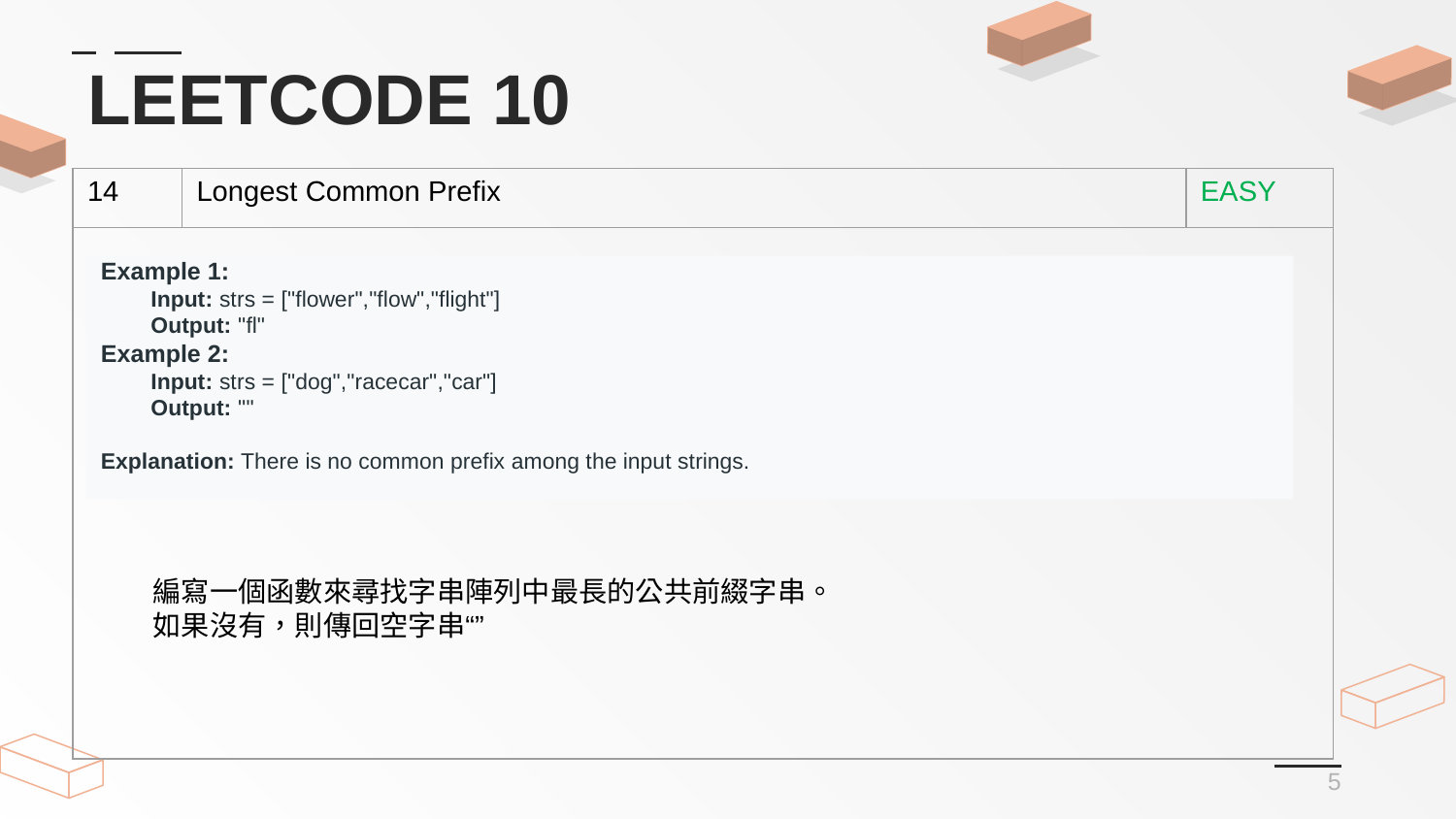

# LEETCODE 10
| 14 | Longest Common Prefix | EASY |
| --- | --- | --- |
|  |  |  |
Example 1:
　　Input: strs = ["flower","flow","flight"]
　　Output: "fl"
Example 2:
　　Input: strs = ["dog","racecar","car"]
　　Output: ""

Explanation: There is no common prefix among the input strings.
編寫一個函數來尋找字串陣列中最長的公共前綴字串。
如果沒有，則傳回空字串“”
5